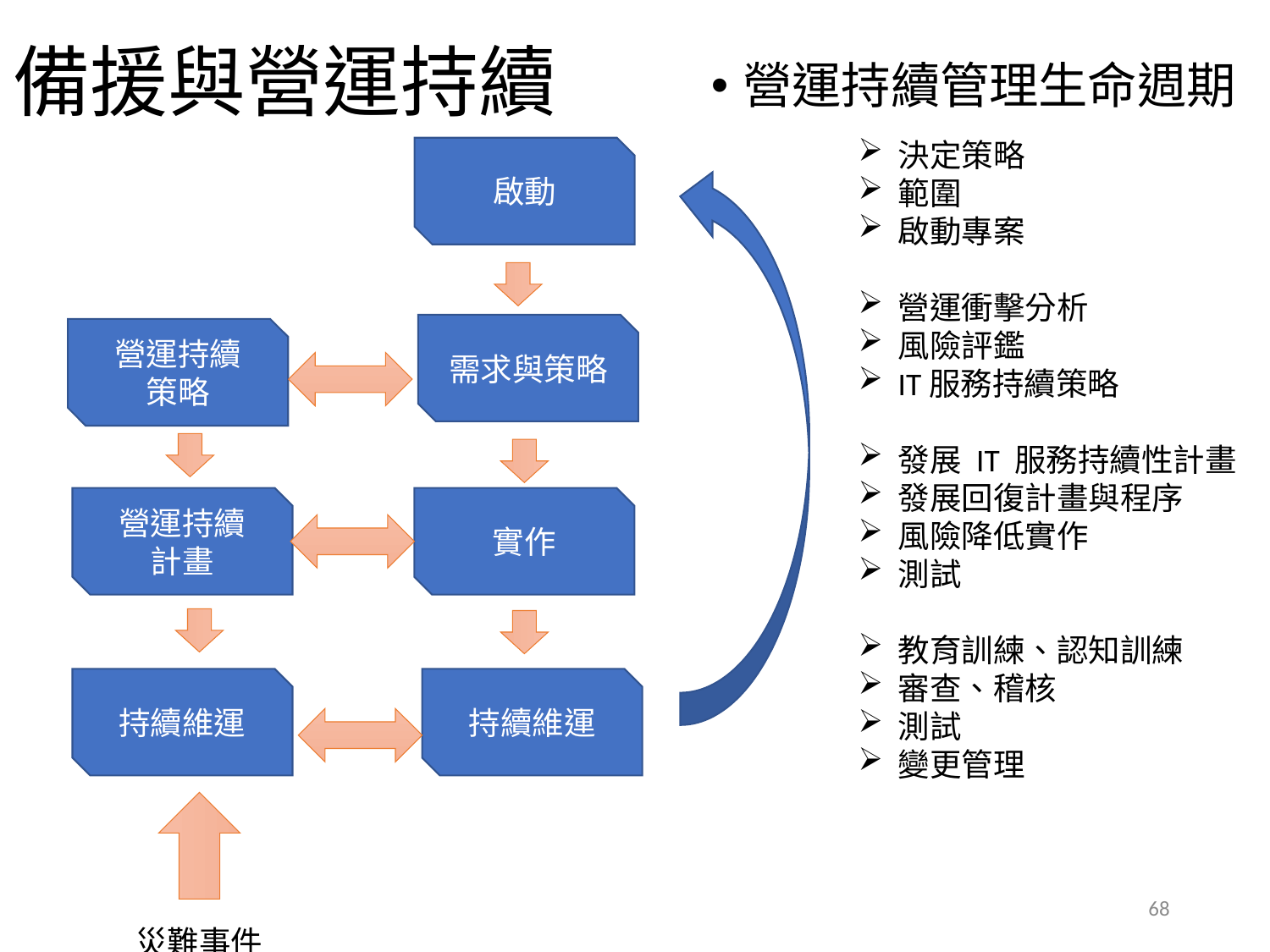

# 備援與營運持續
營運持續管理生命週期

決定策略
範圍
啟動專案

營運衝擊分析
風險評鑑
IT服務持續策略

發展 IT 服務持續性計畫
發展回復計畫與程序
風險降低實作
測試

教育訓練、認知訓練
審查、稽核
測試
變更管理
啟動

需求與策略
營運持續
策略

營運持續
計畫
實作

持續維運
持續維運

災難事件
68